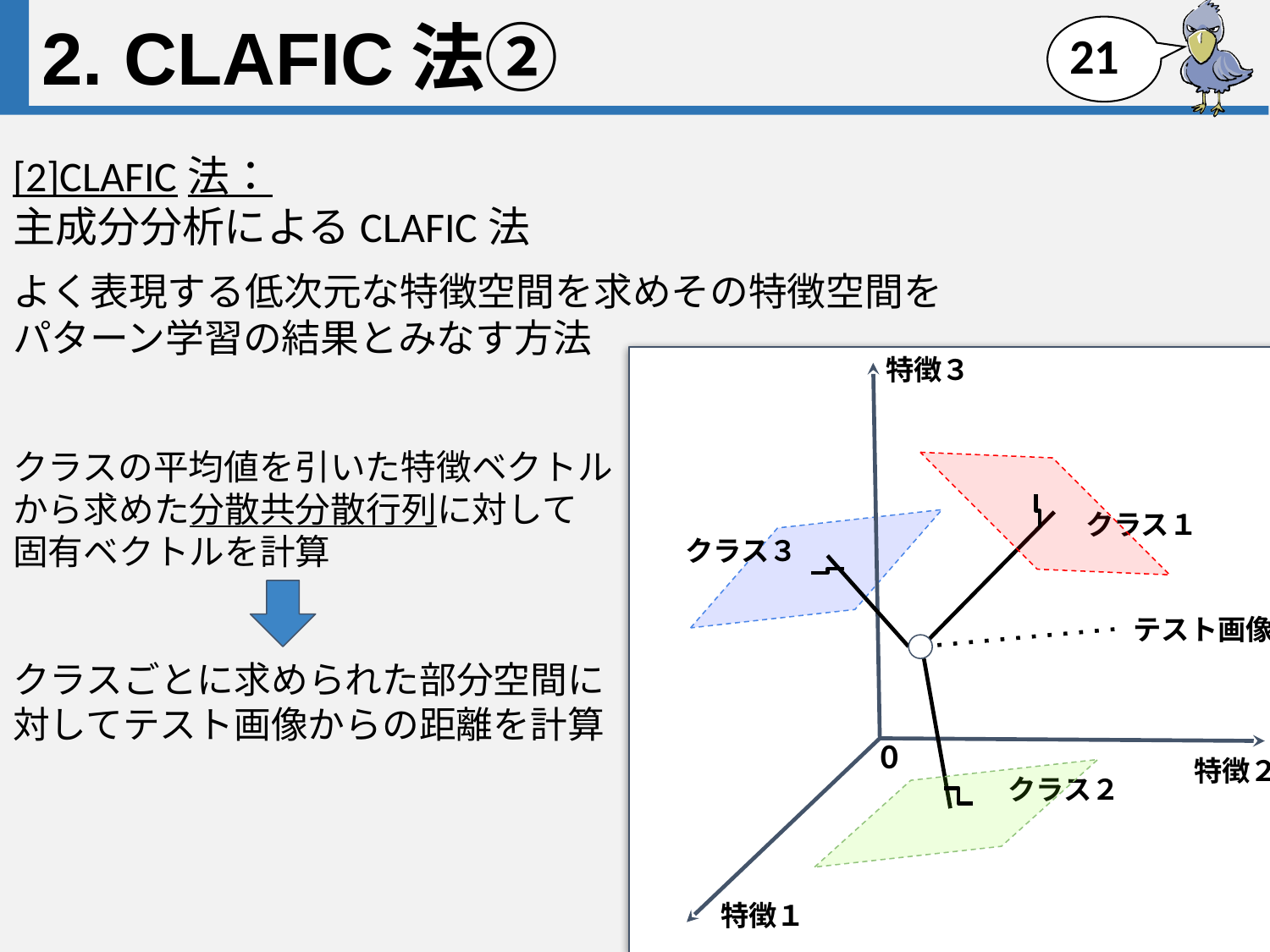

# 2. CLAFIC法②
21
[2]CLAFIC法：
主成分分析によるCLAFIC法

よく表現する低次元な特徴空間を求めその特徴空間を
パターン学習の結果とみなす方法

クラスの平均値を引いた特徴ベクトル
から求めた分散共分散行列に対して
固有ベクトルを計算

クラスごとに求められた部分空間に
対してテスト画像からの距離を計算

特徴３

クラス１
クラス３

テスト画像

0
特徴２
クラス２

特徴１